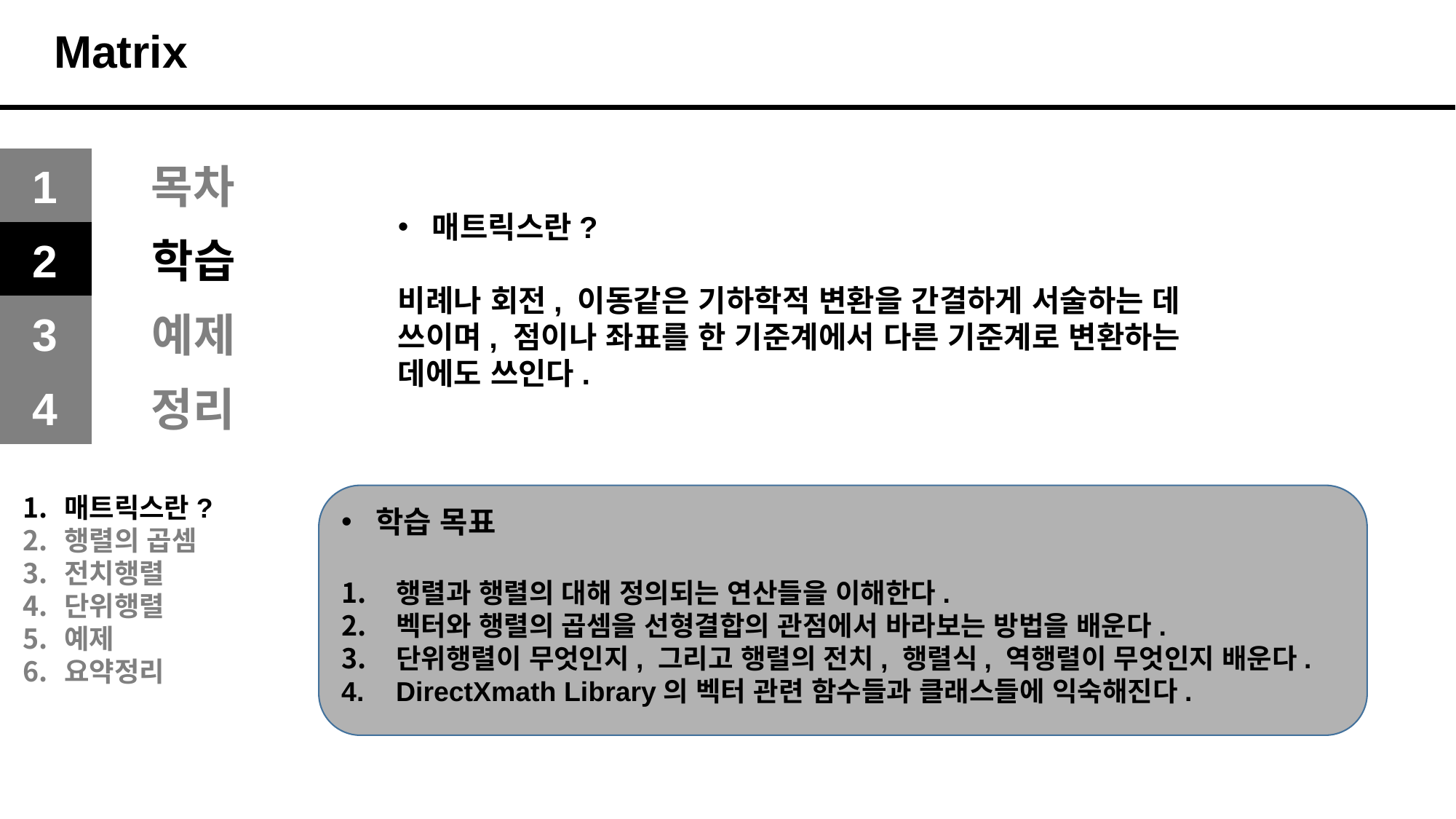

Matrix
1
목차
매트릭스란?

비례나 회전, 이동같은 기하학적 변환을 간결하게 서술하는 데 쓰이며, 점이나 좌표를 한 기준계에서 다른 기준계로 변환하는 데에도 쓰인다.
2
학습
3
예제
4
정리
매트릭스란?
행렬의 곱셈
전치행렬
단위행렬
예제
요약정리

학습 목표

행렬과 행렬의 대해 정의되는 연산들을 이해한다.
벡터와 행렬의 곱셈을 선형결합의 관점에서 바라보는 방법을 배운다.
단위행렬이 무엇인지, 그리고 행렬의 전치, 행렬식, 역행렬이 무엇인지 배운다.
DirectXmath Library의 벡터 관련 함수들과 클래스들에 익숙해진다.